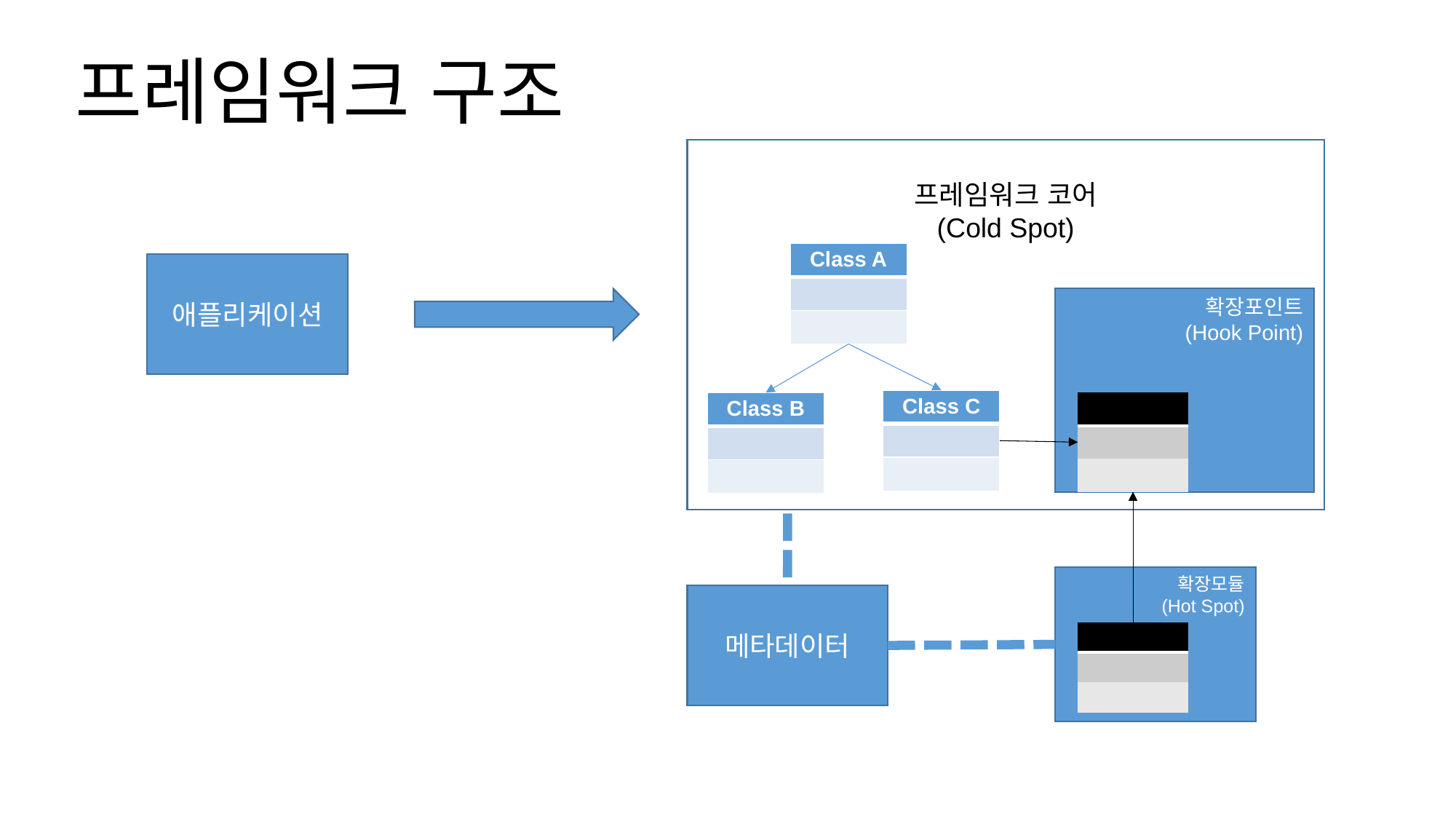

프레임워크 구조
프레임워크 코어
(Cold Spot)

| Class A |
| --- |
|  |
|  |
애플리케이션

확장포인트
(Hook Point)
| Class C |
| --- |
|  |
|  |
| Class B |
| --- |
|  |
|  |
|  |
| --- |
|  |
|  |
확장모듈
(Hot Spot)
메타데이터
|  |
| --- |
|  |
|  |